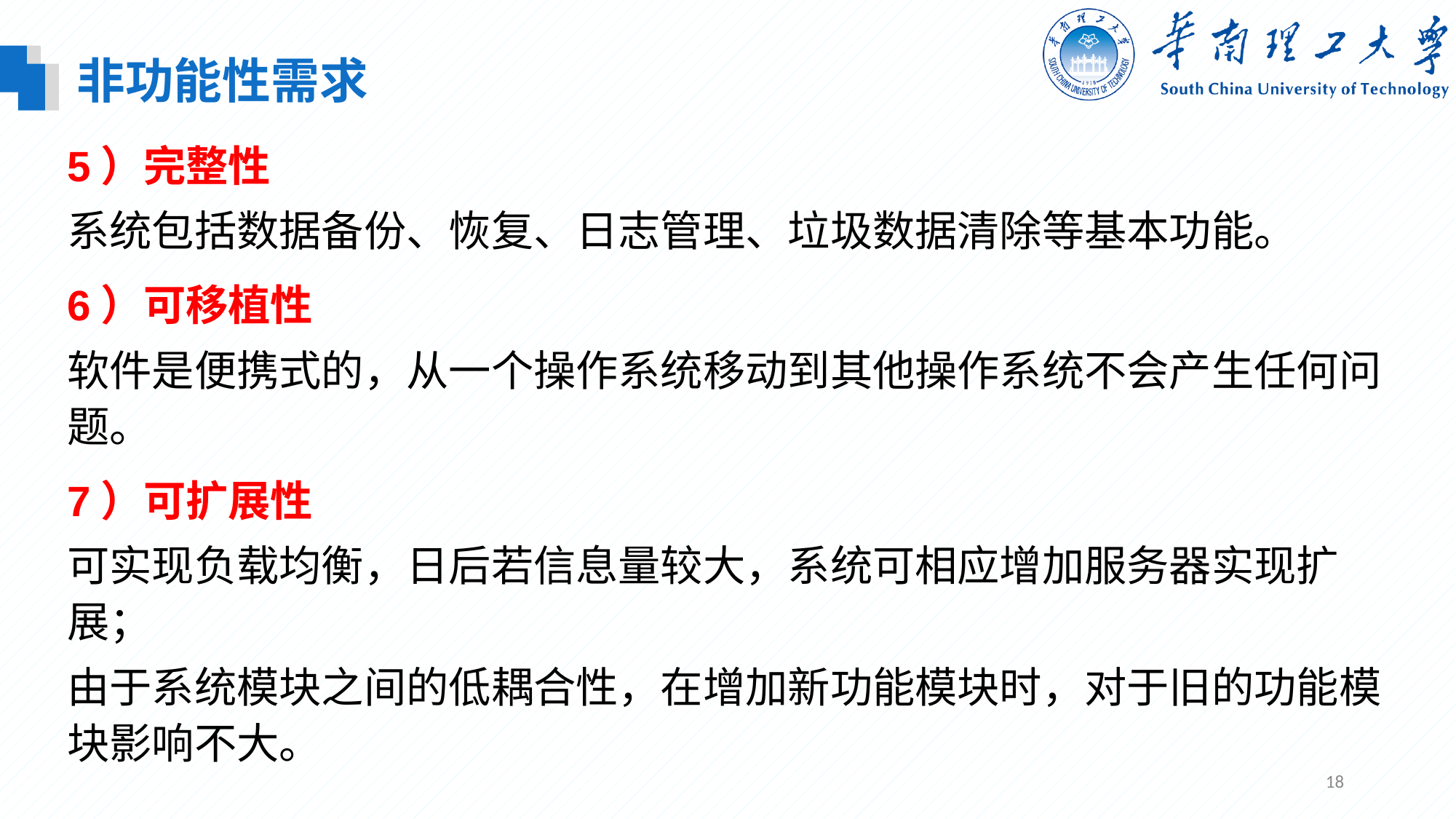

非功能性需求
5）完整性
系统包括数据备份、恢复、日志管理、垃圾数据清除等基本功能。
6）可移植性
软件是便携式的，从一个操作系统移动到其他操作系统不会产生任何问题。
7）可扩展性
可实现负载均衡，日后若信息量较大，系统可相应增加服务器实现扩展；
由于系统模块之间的低耦合性，在增加新功能模块时，对于旧的功能模块影响不大。
18